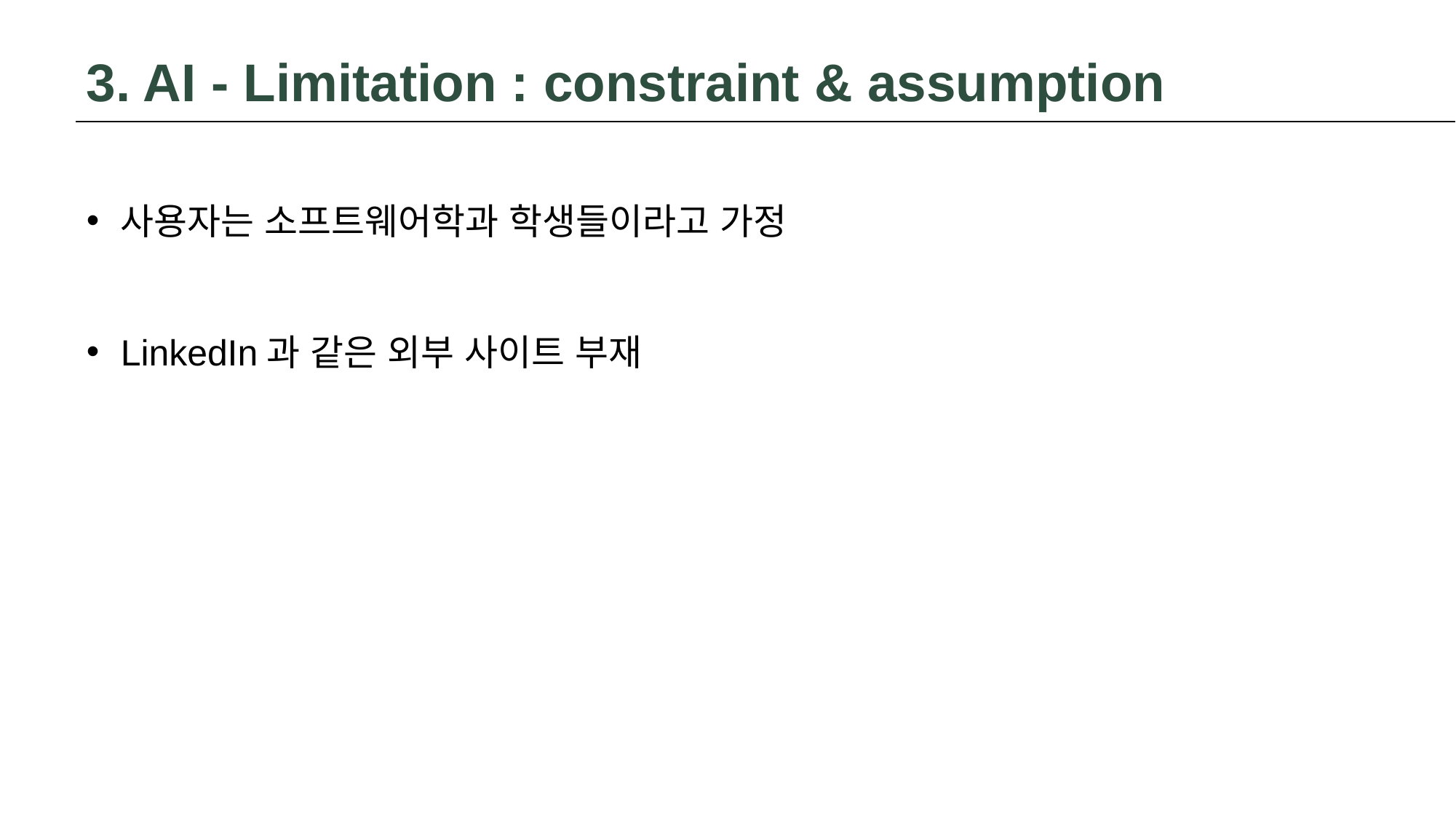

3. AI - Limitation : constraint & assumption
사용자는 소프트웨어학과 학생들이라고 가정

LinkedIn과 같은 외부 사이트 부재